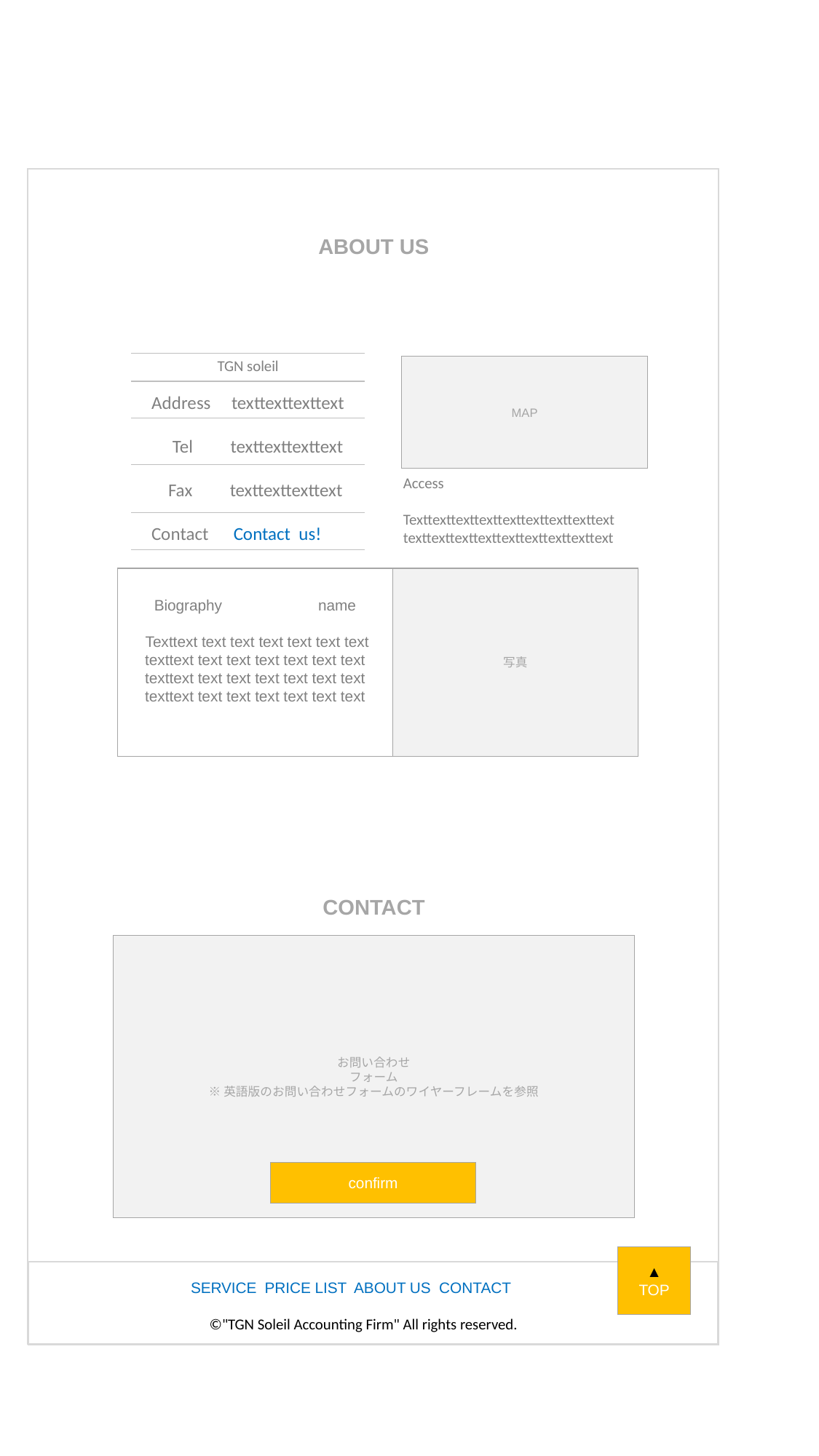

ABOUT US

TGN soleil
MAP
Address     texttexttexttext

     Tel         texttexttexttext

    Fax         texttexttexttext

Contact      Contact  us!
Access

Texttexttexttexttexttexttexttexttext
texttexttexttexttexttexttexttexttext

写真
Biography                       name

Texttext text text text text text text
texttext text text text text text text
texttext text text text text text text
texttext text text text text text text
CONTACT

お問い合わせ
フォーム
※英語版のお問い合わせフォームのワイヤーフレームを参照
confirm
▲
TOP

SERVICE  PRICE LIST  ABOUT US  CONTACT

　©"TGN Soleil Accounting Firm" All rights reserved.